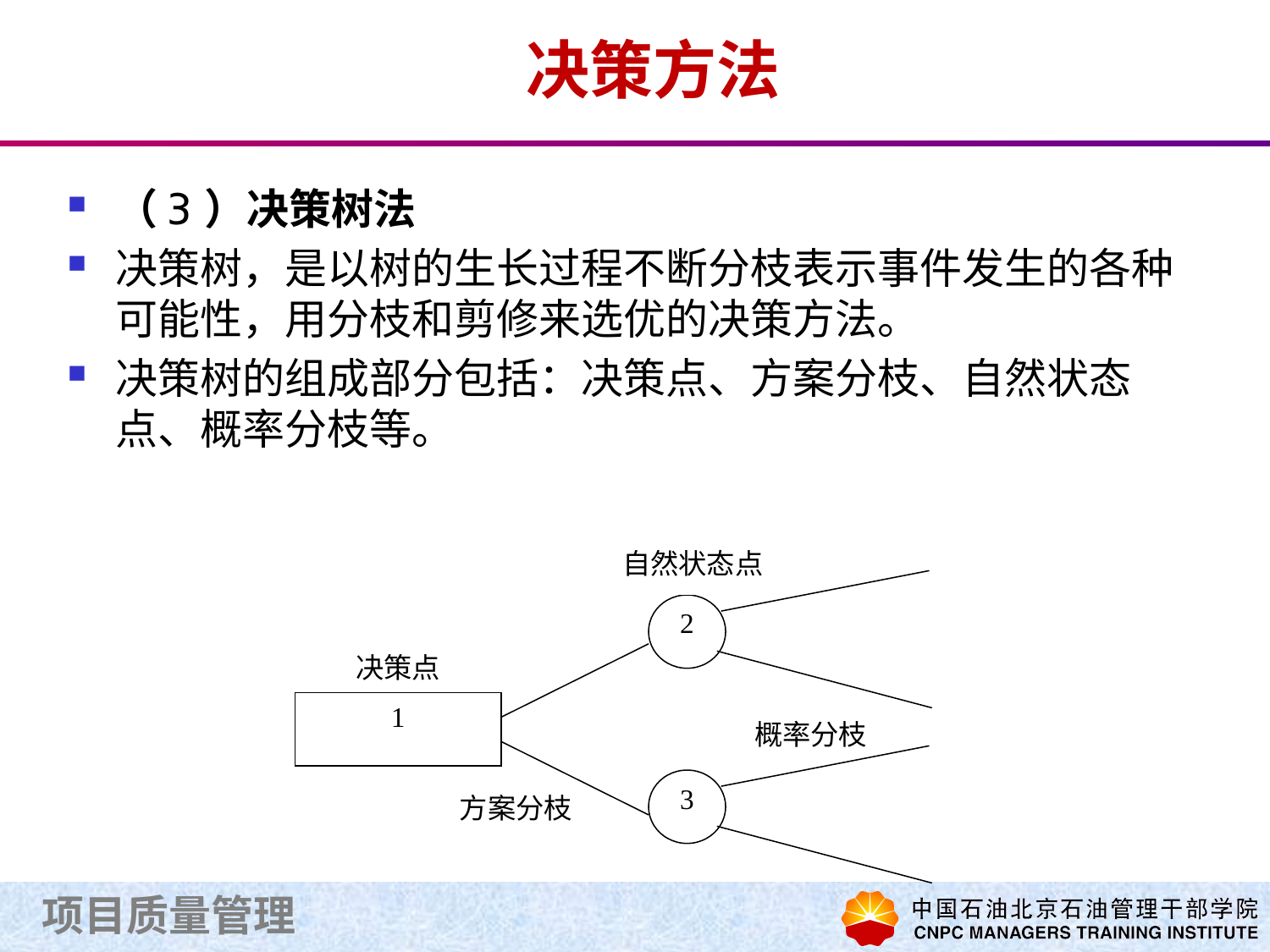

# 决策方法
（3）决策树法
决策树，是以树的生长过程不断分枝表示事件发生的各种可能性，用分枝和剪修来选优的决策方法。
决策树的组成部分包括：决策点、方案分枝、自然状态点、概率分枝等。
自然状态点

2

决策点
1
概率分枝

3

方案分枝